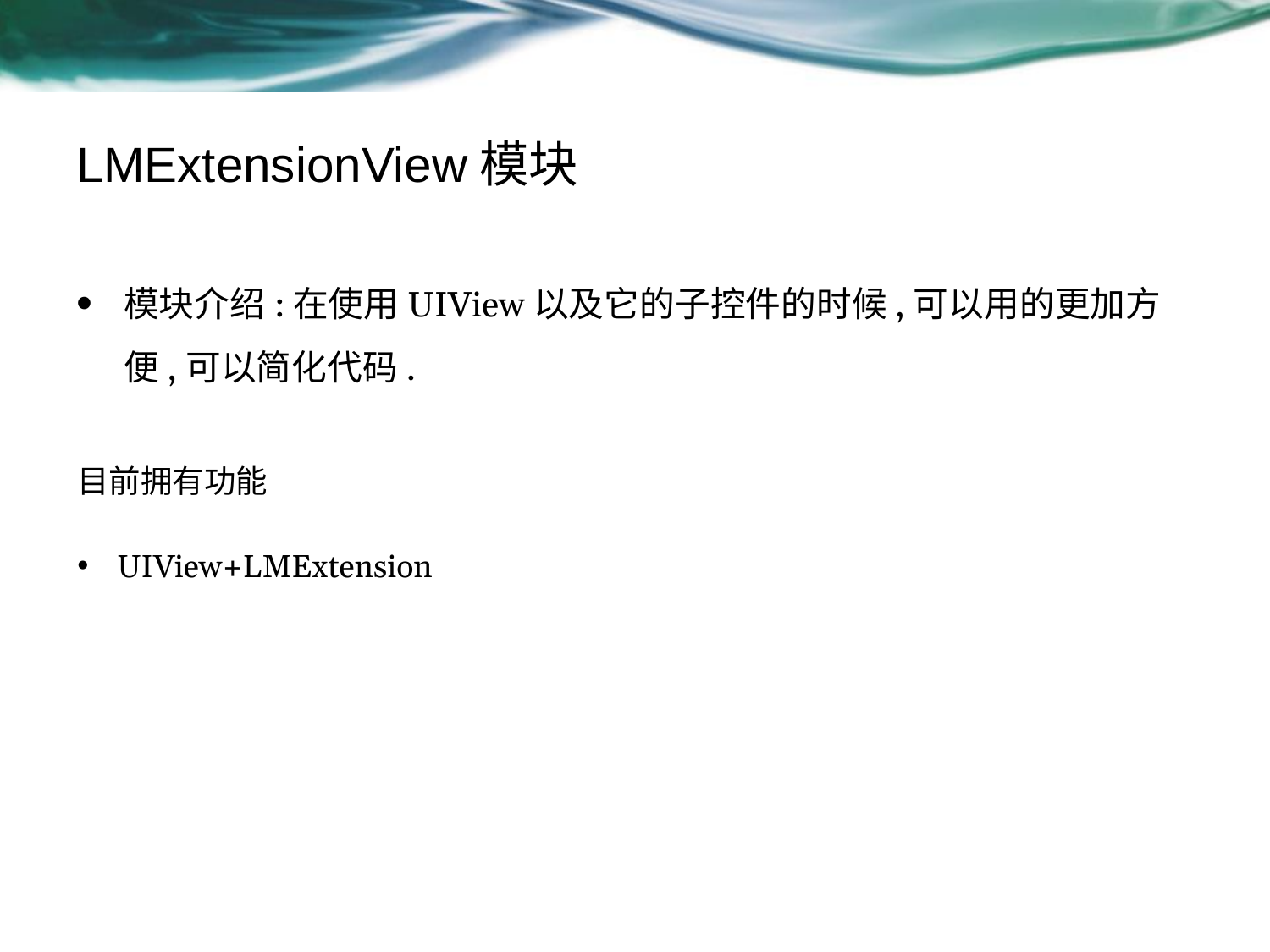

# LMExtensionView模块
模块介绍:在使用UIView以及它的子控件的时候,可以用的更加方便,可以简化代码.
目前拥有功能
UIView+LMExtension